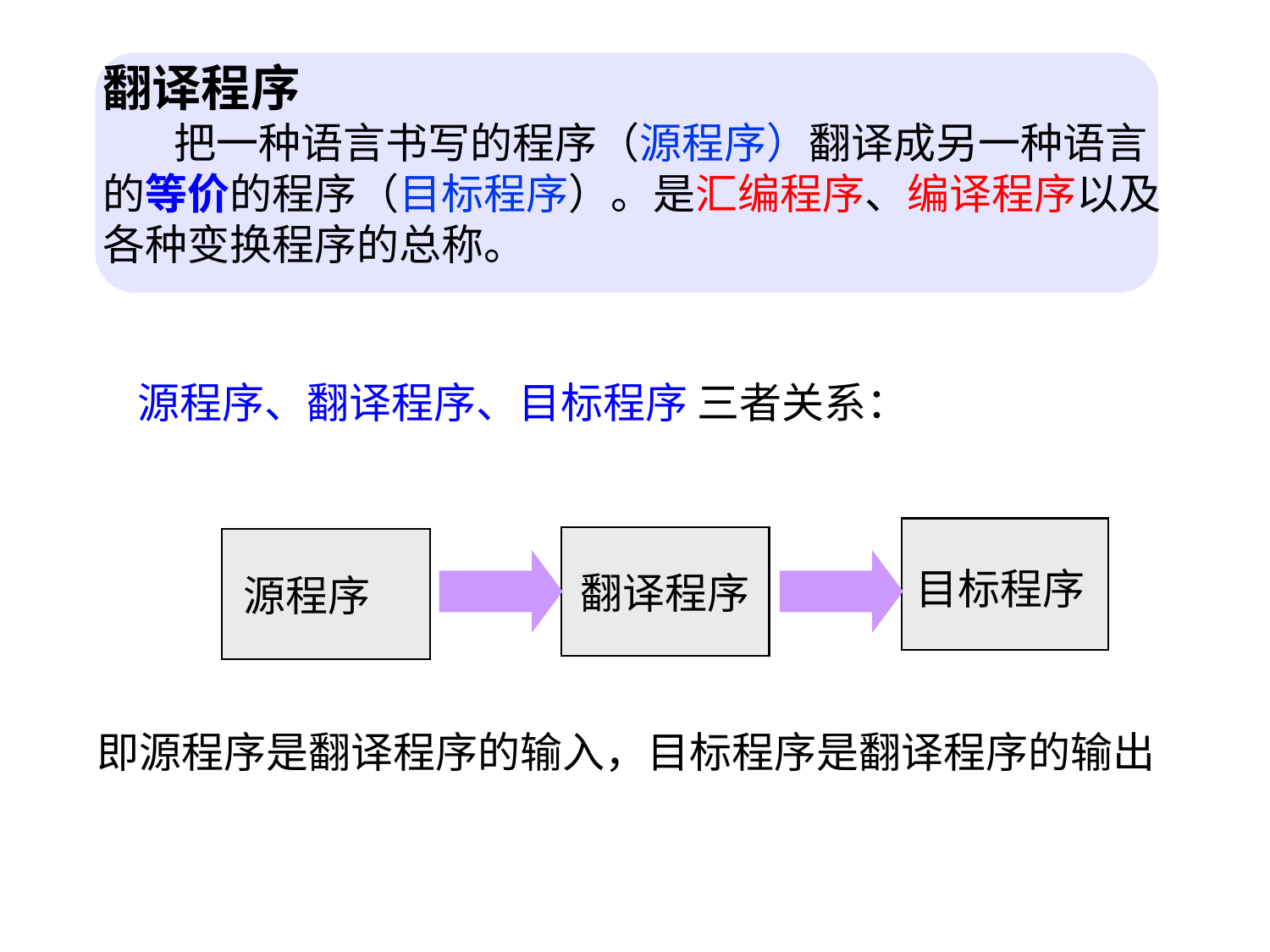

翻译程序
        把一种语言书写的程序（源程序）翻译成另一种语言的等价的程序（目标程序）。是汇编程序、编译程序以及各种变换程序的总称。

源程序、翻译程序、目标程序 三者关系：

源程序

目标程序

翻译程序
即源程序是翻译程序的输入，目标程序是翻译程序的输出